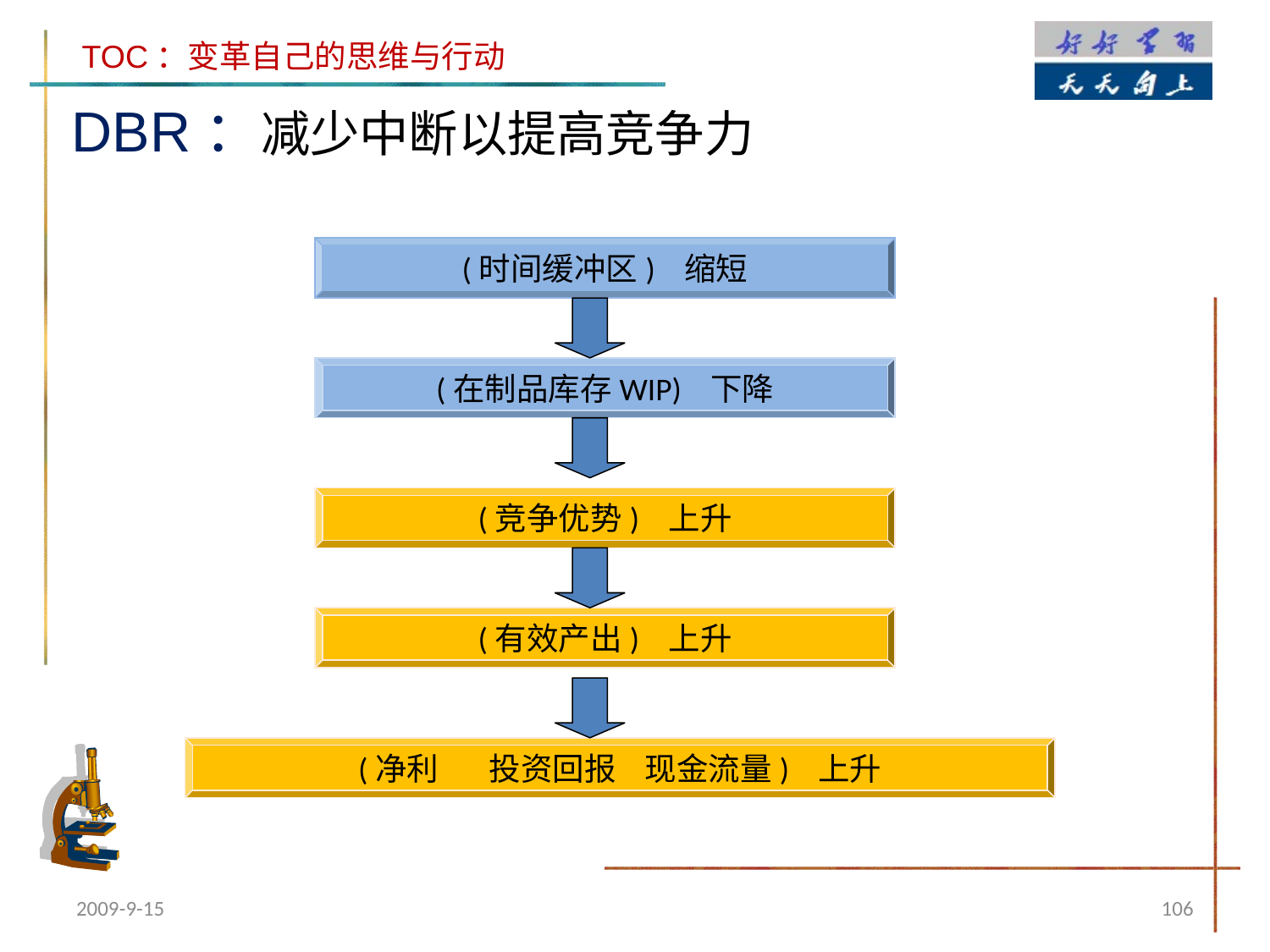

DBR：减少中断以提高竞争力
(时间缓冲区)   缩短

(在制品库存WIP)   下降

(竞争优势)   上升

(有效产出)   上升

(净利       投资回报    现金流量)   上升
2009-9-15
106